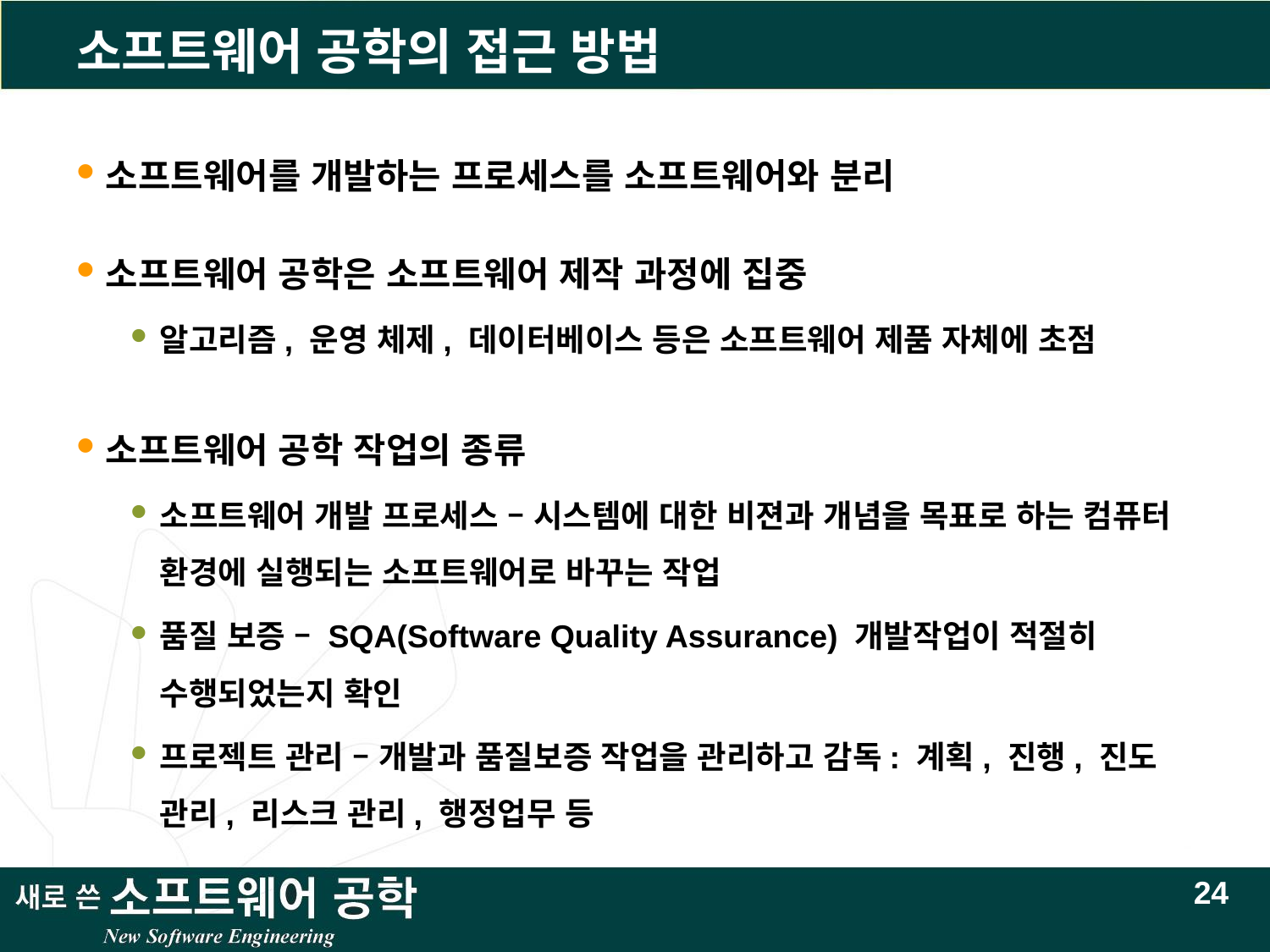

# 소프트웨어 공학의 접근 방법
소프트웨어를 개발하는 프로세스를 소프트웨어와 분리

소프트웨어 공학은 소프트웨어 제작 과정에 집중
알고리즘, 운영 체제, 데이터베이스 등은 소프트웨어 제품 자체에 초점

소프트웨어 공학 작업의 종류
소프트웨어 개발 프로세스 – 시스템에 대한 비젼과 개념을 목표로 하는 컴퓨터 환경에 실행되는 소프트웨어로 바꾸는 작업
품질 보증 – SQA(Software Quality Assurance) 개발작업이 적절히 수행되었는지 확인
프로젝트 관리 – 개발과 품질보증 작업을 관리하고 감독: 계획, 진행, 진도 관리, 리스크 관리, 행정업무 등
24